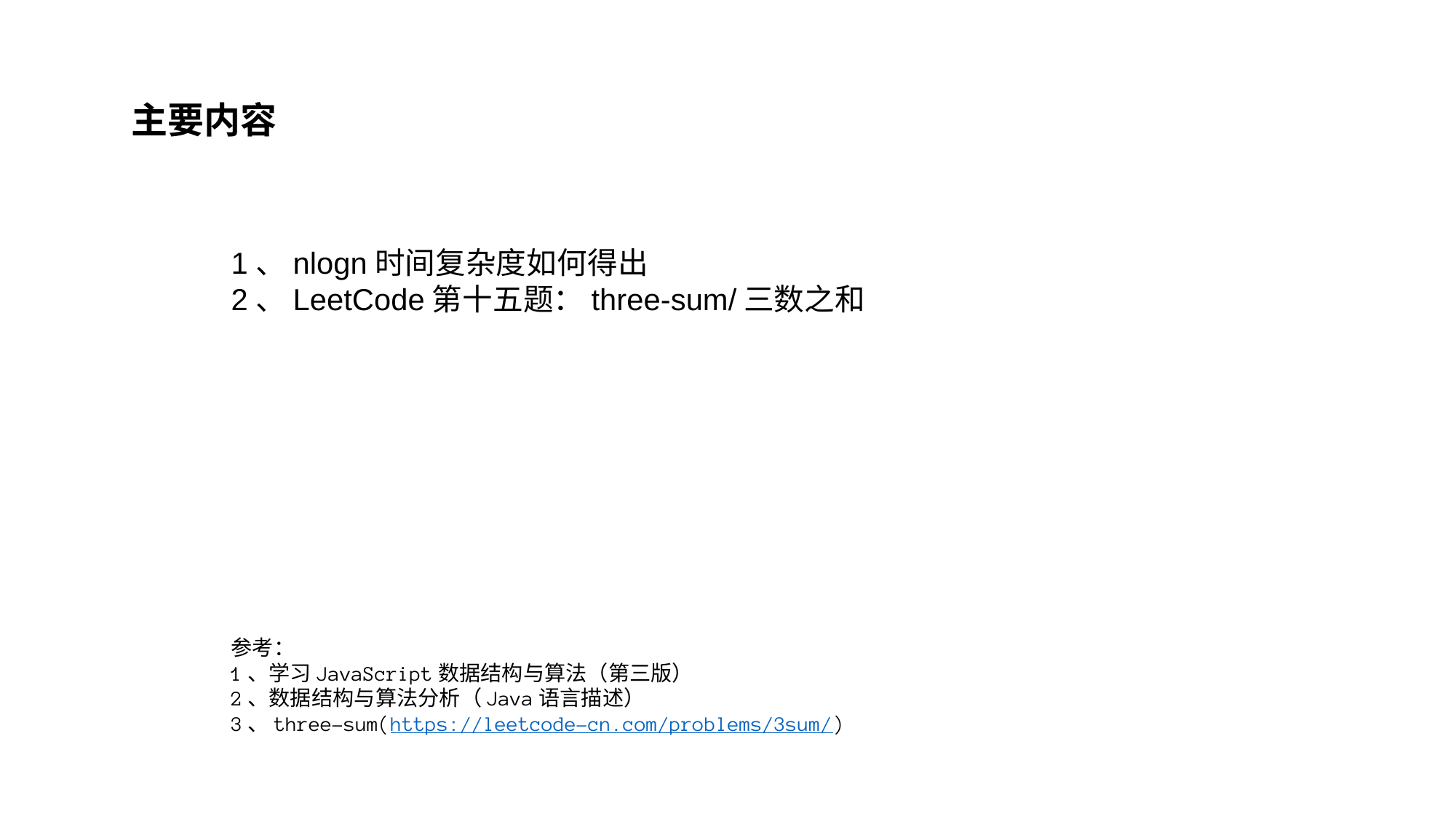

主要内容
1、nlogn时间复杂度如何得出
2、LeetCode第十五题：three-sum/三数之和
参考：
1、学习JavaScript数据结构与算法（第三版）
2、数据结构与算法分析（Java语言描述）
3、three-sum(https://leetcode-cn.com/problems/3sum/)